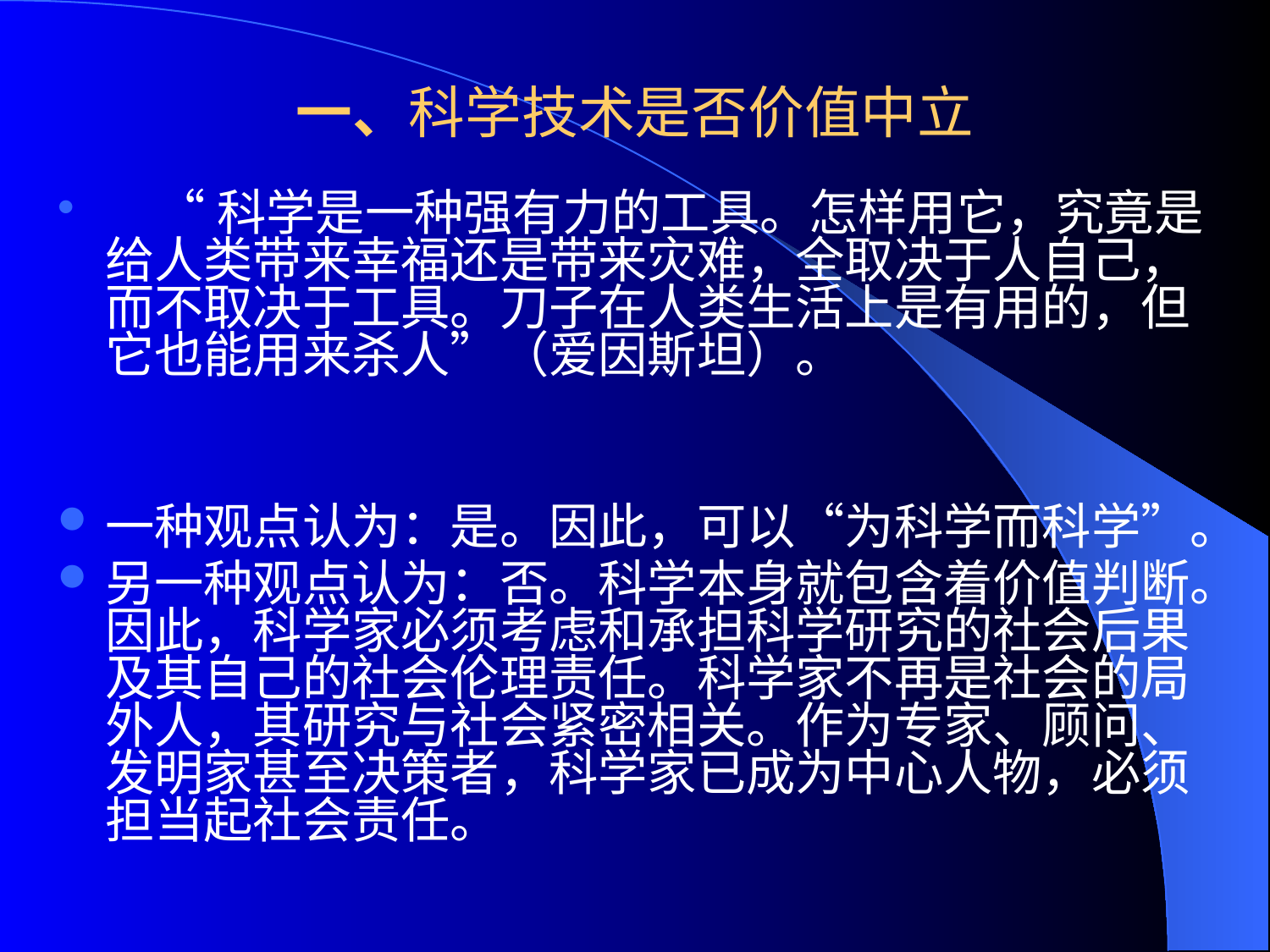

一、科学技术是否价值中立
        “科学是一种强有力的工具。怎样用它，究竟是给人类带来幸福还是带来灾难，全取决于人自己，而不取决于工具。刀子在人类生活上是有用的，但它也能用来杀人”（爱因斯坦）。

一种观点认为：是。因此，可以“为科学而科学”。
另一种观点认为：否。科学本身就包含着价值判断。因此，科学家必须考虑和承担科学研究的社会后果及其自己的社会伦理责任。科学家不再是社会的局外人，其研究与社会紧密相关。作为专家、顾问、发明家甚至决策者，科学家已成为中心人物，必须担当起社会责任。